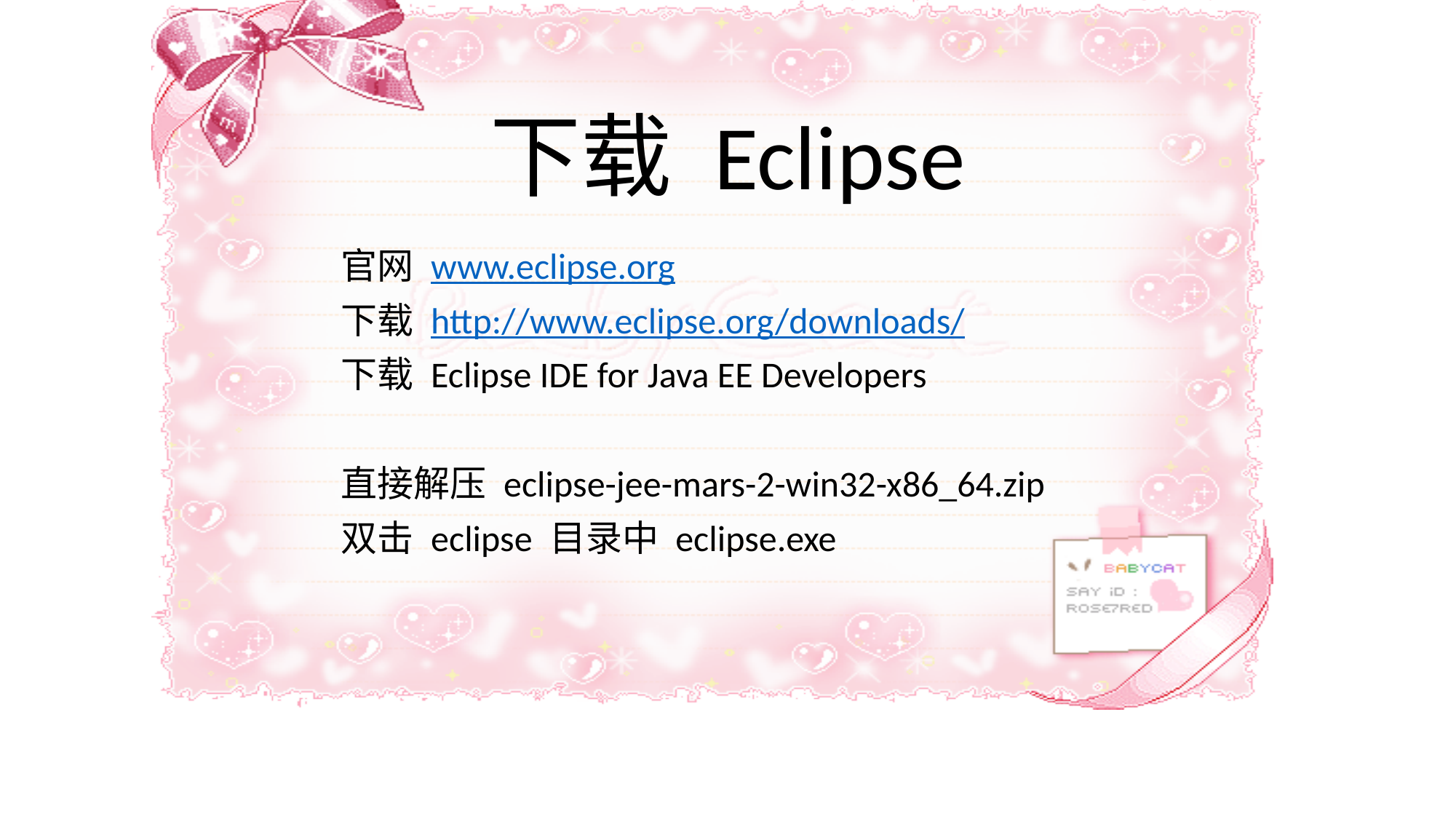

# 下载 Eclipse
官网 www.eclipse.org
下载 http://www.eclipse.org/downloads/
下载 Eclipse IDE for Java EE Developers

直接解压 eclipse-jee-mars-2-win32-x86_64.zip
双击 eclipse 目录中 eclipse.exe